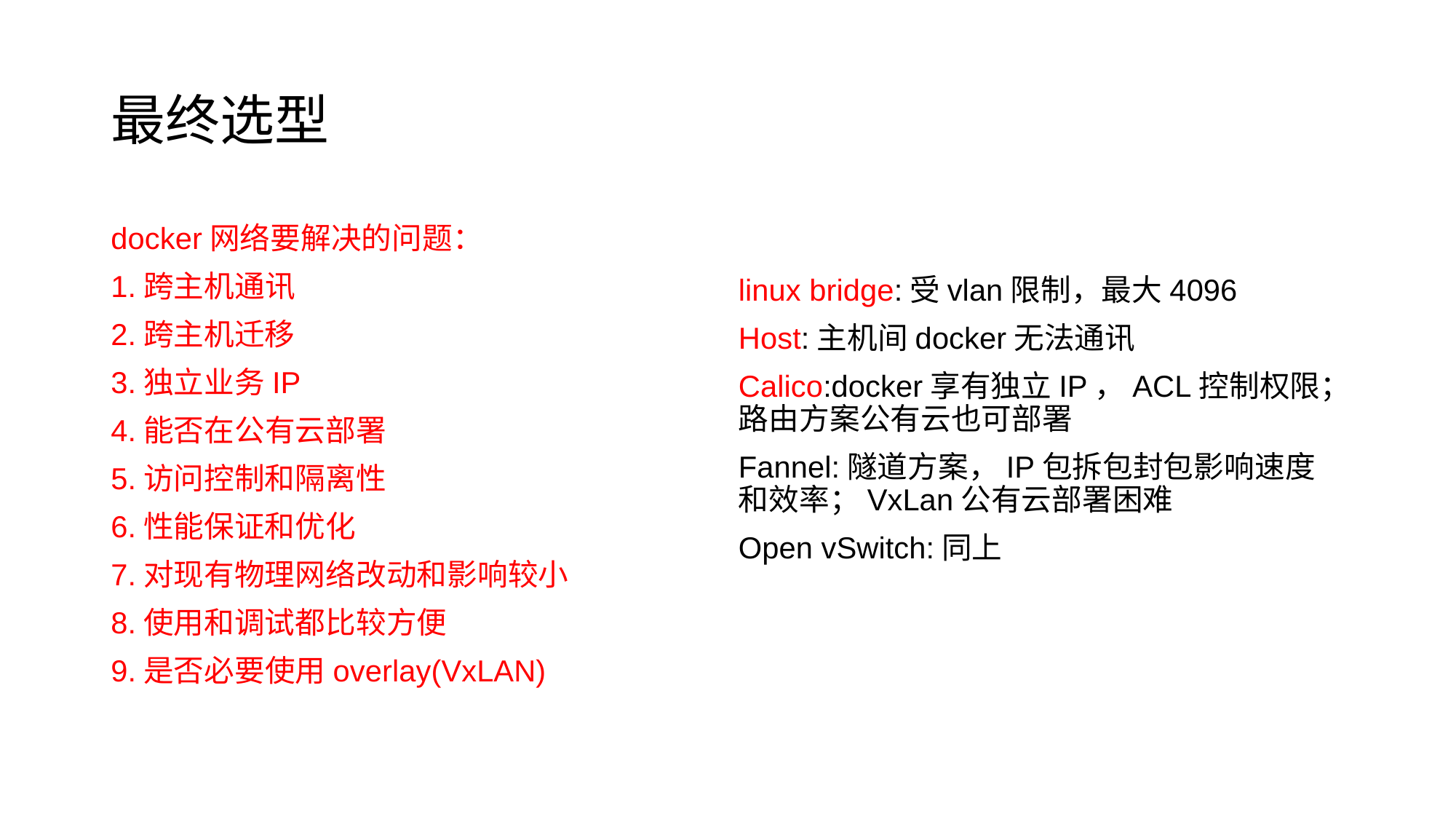

# 最终选型
docker网络要解决的问题：
1.跨主机通讯
2.跨主机迁移
3.独立业务IP
4.能否在公有云部署
5.访问控制和隔离性
6.性能保证和优化
7.对现有物理网络改动和影响较小
8.使用和调试都比较方便
9.是否必要使用overlay(VxLAN)

linux bridge:受vlan限制，最大4096
Host:主机间docker无法通讯
Calico:docker享有独立IP，ACL控制权限；路由方案公有云也可部署
Fannel:隧道方案，IP包拆包封包影响速度和效率；VxLan公有云部署困难
Open vSwitch:同上